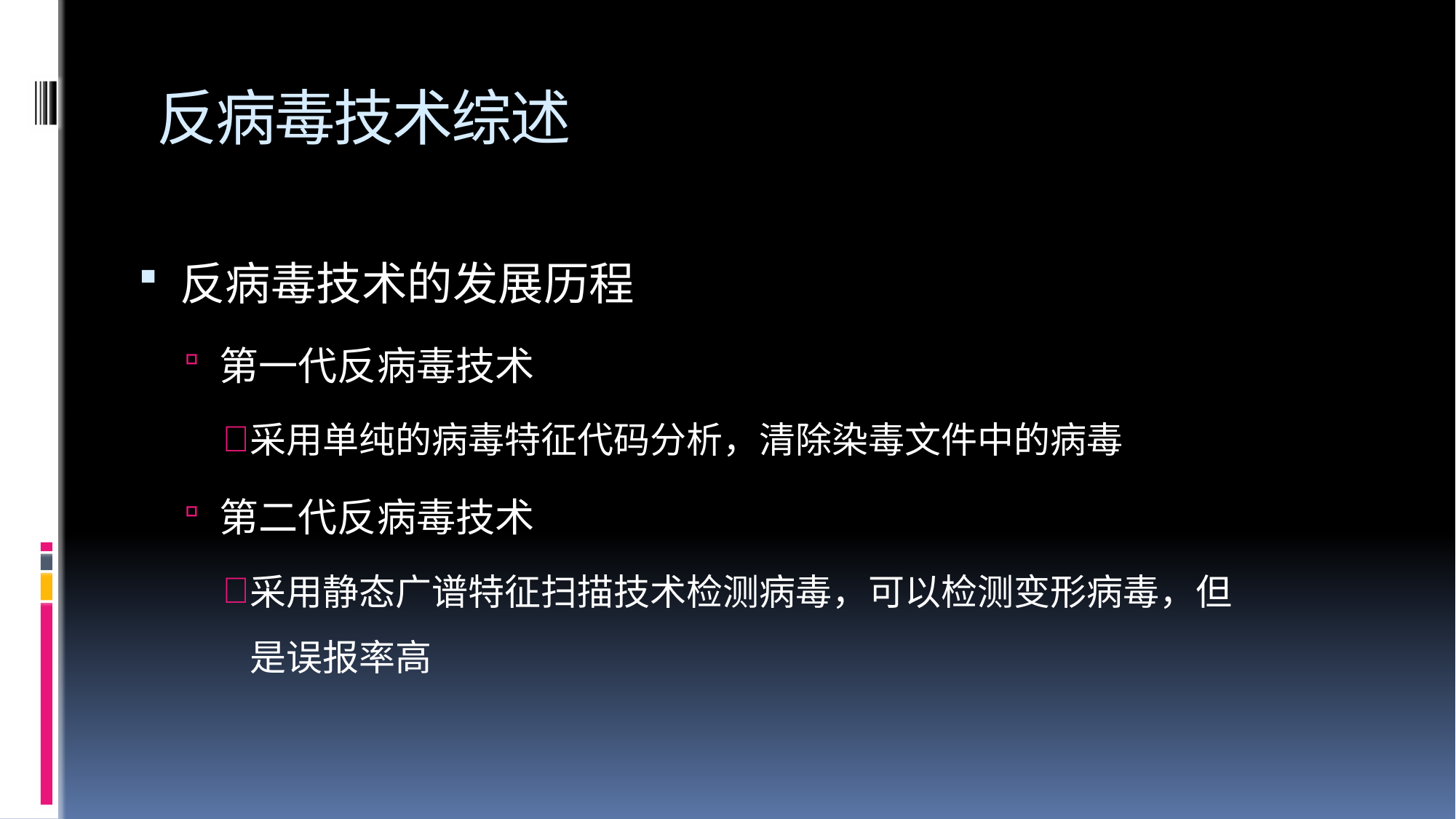

# 反病毒技术综述
反病毒技术的发展历程
第一代反病毒技术
采用单纯的病毒特征代码分析，清除染毒文件中的病毒
第二代反病毒技术
采用静态广谱特征扫描技术检测病毒，可以检测变形病毒，但是误报率高